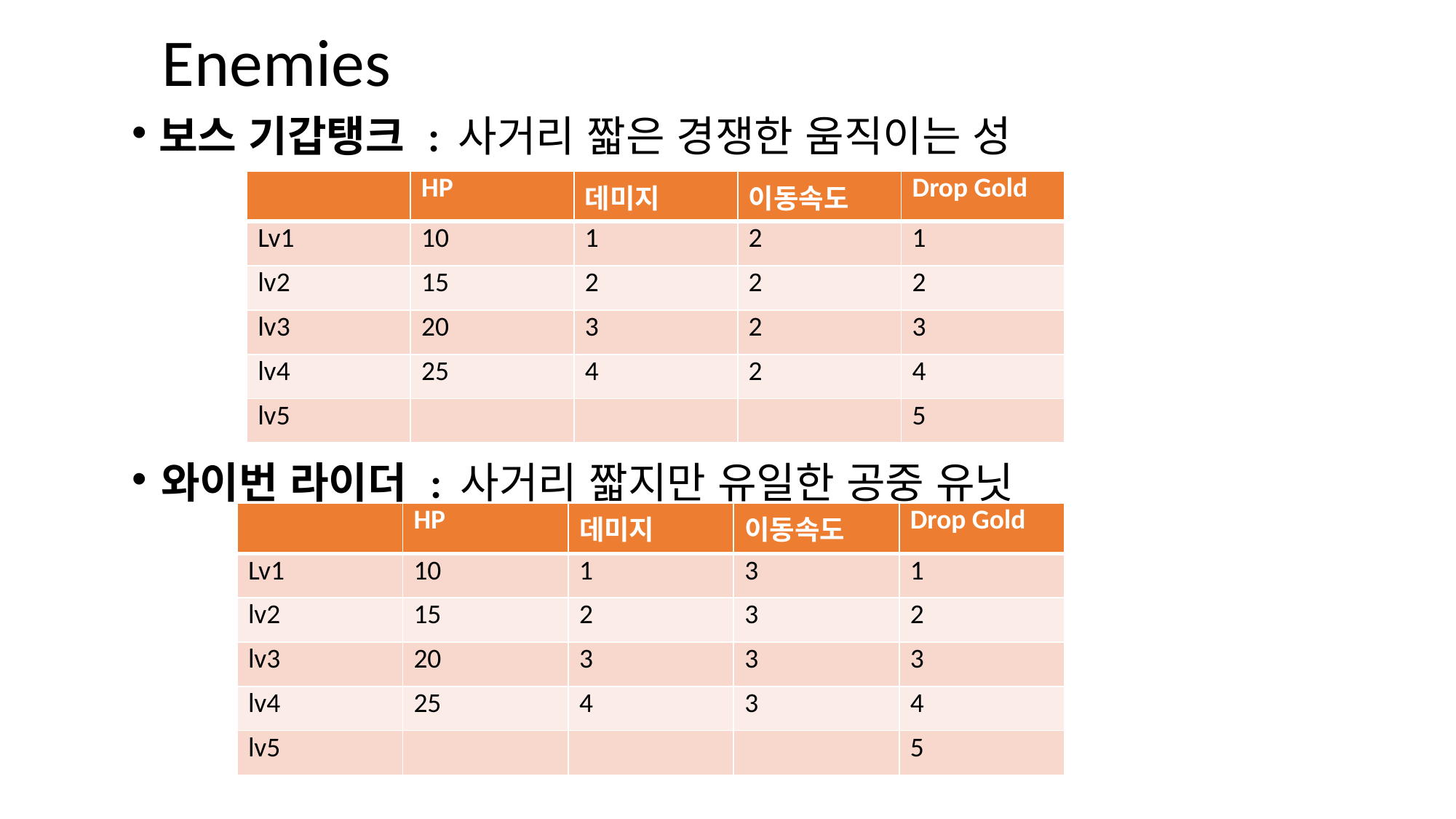

# Enemies
보스 기갑탱크 : 사거리 짧은 경쟁한 움직이는 성
|  | HP | 데미지 | 이동속도 | Drop Gold |
| --- | --- | --- | --- | --- |
| Lv1 | 10 | 1 | 2 | 1 |
| lv2 | 15 | 2 | 2 | 2 |
| lv3 | 20 | 3 | 2 | 3 |
| lv4 | 25 | 4 | 2 | 4 |
| lv5 |  |  |  | 5 |
와이번 라이더 : 사거리 짧지만 유일한 공중 유닛
|  | HP | 데미지 | 이동속도 | Drop Gold |
| --- | --- | --- | --- | --- |
| Lv1 | 10 | 1 | 3 | 1 |
| lv2 | 15 | 2 | 3 | 2 |
| lv3 | 20 | 3 | 3 | 3 |
| lv4 | 25 | 4 | 3 | 4 |
| lv5 |  |  |  | 5 |